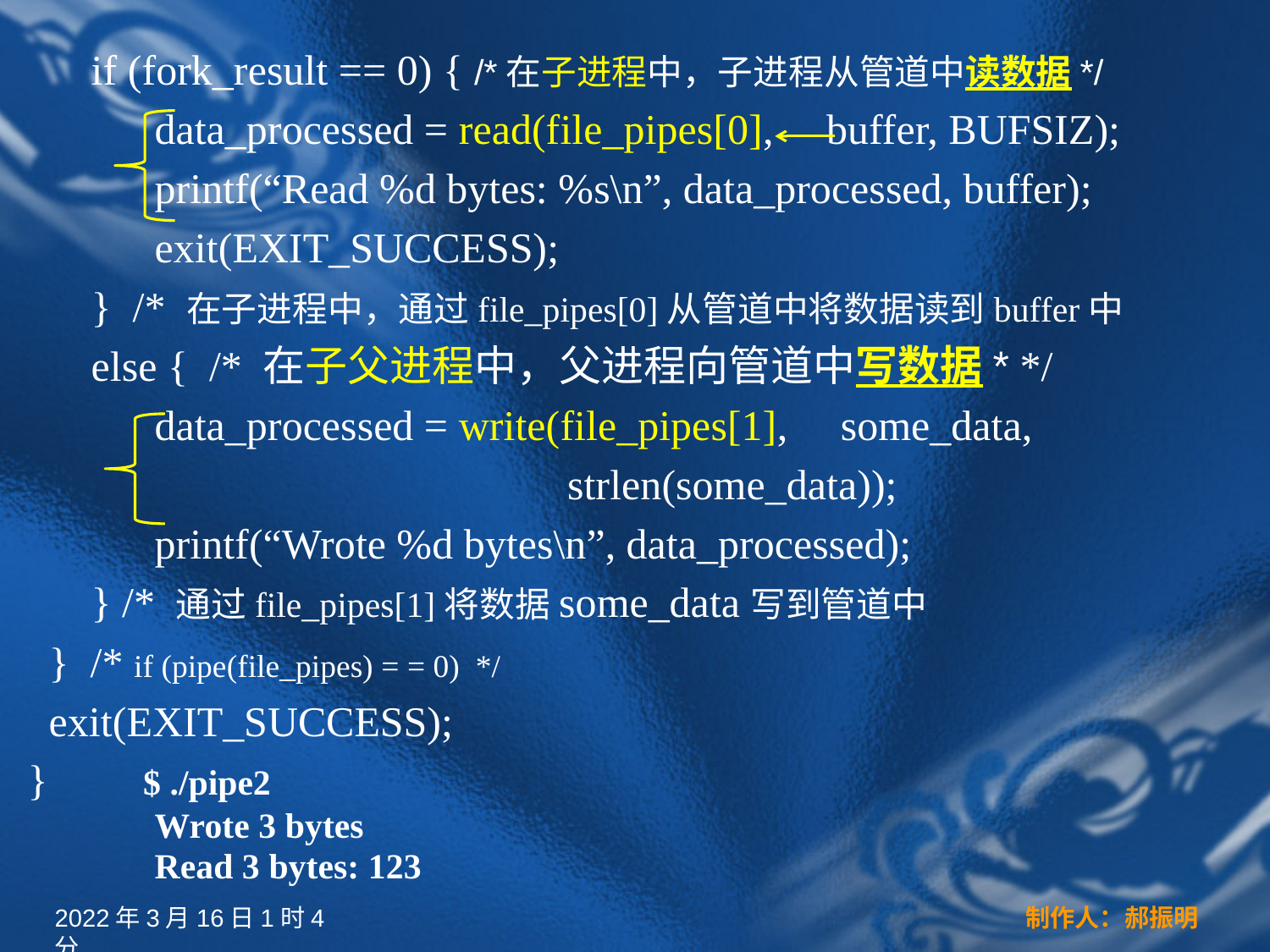

if (fork_result == 0) { /*在子进程中，子进程从管道中读数据*/
data_processed = read(file_pipes[0],     buffer, BUFSIZ);
printf(“Read %d bytes: %s\n”, data_processed, buffer);
exit(EXIT_SUCCESS);
}  /* 在子进程中，通过file_pipes[0]从管道中将数据读到buffer中
else {  /* 在子父进程中，父进程向管道中写数据* */
data_processed = write(file_pipes[1],     some_data,
                                       strlen(some_data));
printf(“Wrote %d bytes\n”, data_processed);
} /* 通过file_pipes[1]将数据some_data写到管道中
  }  /* if (pipe(file_pipes) = = 0)  */
  exit(EXIT_SUCCESS);
}         $ ./pipe2
Wrote 3 bytes
Read 3 bytes: 123

2022年3月16日1时4分
制作人：郝振明